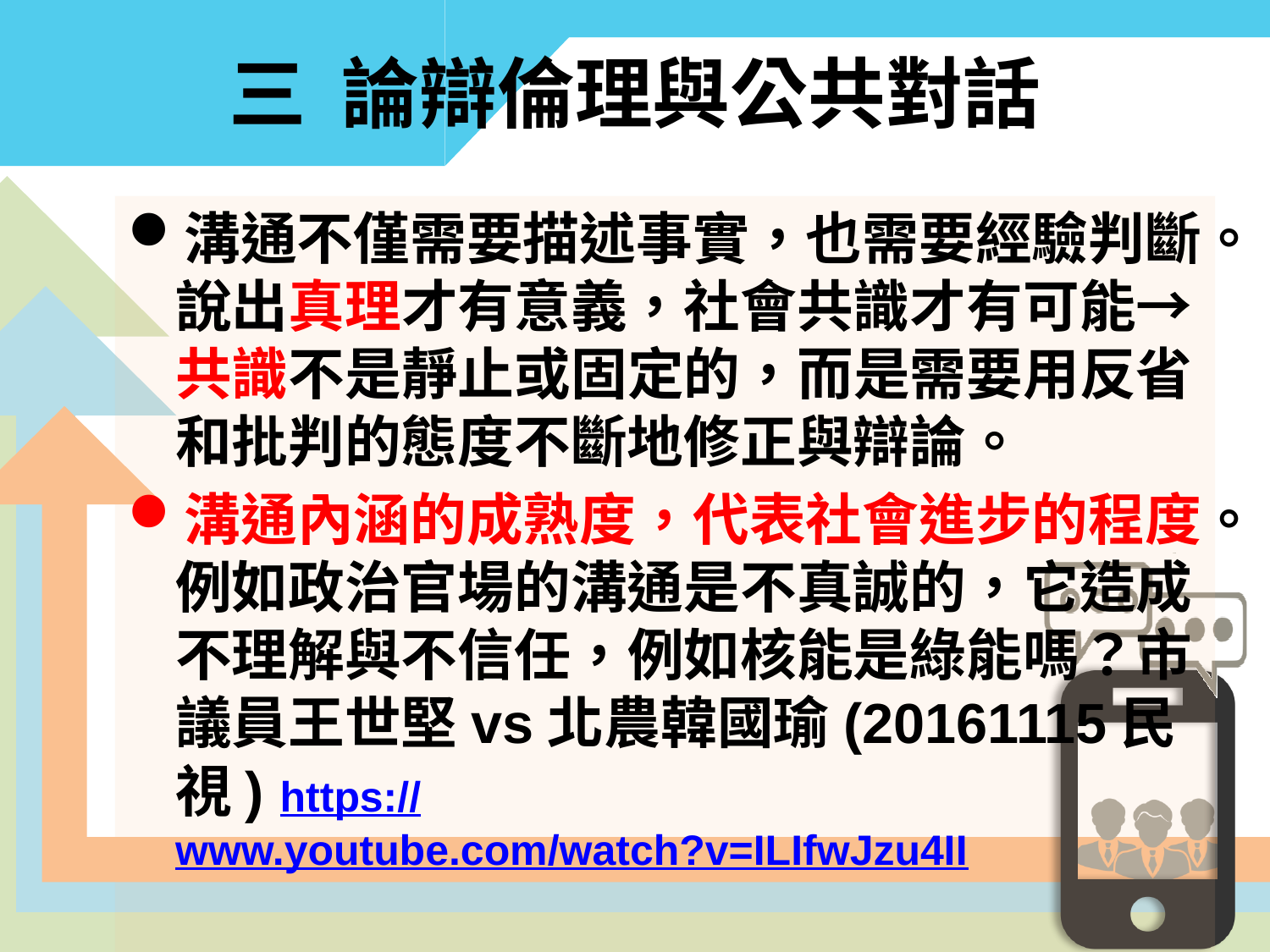

# 三  論辯倫理與公共對話
溝通不僅需要描述事實，也需要經驗判斷。說出真理才有意義，社會共識才有可能→共識不是靜止或固定的，而是需要用反省和批判的態度不斷地修正與辯論。
溝通內涵的成熟度，代表社會進步的程度。例如政治官場的溝通是不真誠的，它造成不理解與不信任，例如核能是綠能嗎？市議員王世堅vs北農韓國瑜(20161115民視) https://www.youtube.com/watch?v=ILIfwJzu4II